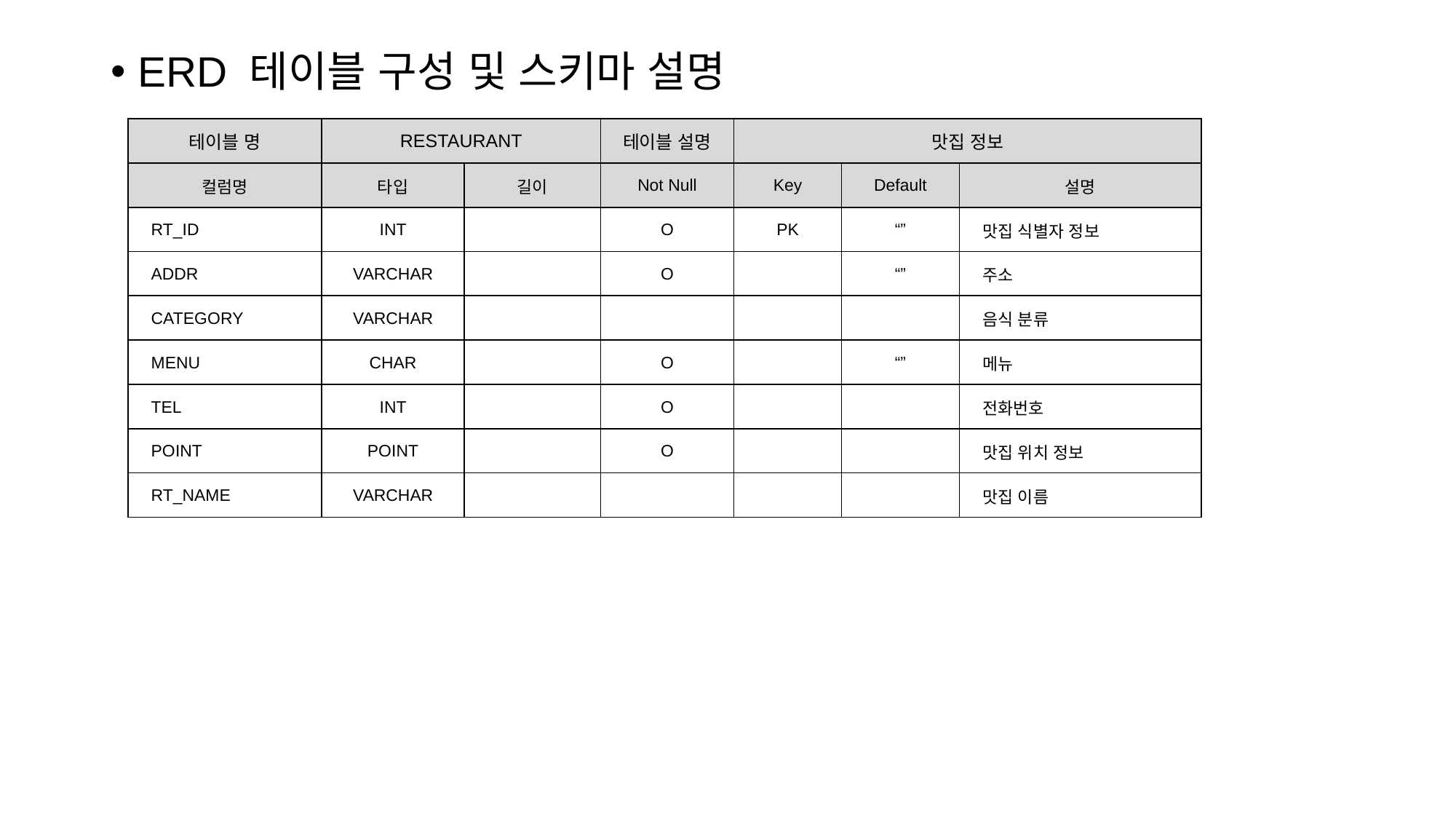

ERD 테이블 구성 및 스키마 설명
| 테이블 명 | RESTAURANT | URI | 테이블 설명 | 맛집 정보 |  |  |
| --- | --- | --- | --- | --- | --- | --- |
| 컬럼명 | 타입 | 길이 | Not Null | Key | Default | 설명 |
| RT\_ID | INT |  | O | PK | “” | 맛집 식별자 정보 |
| ADDR | VARCHAR |  | O |  | “” | 주소 |
| CATEGORY | VARCHAR |  |  |  |  | 음식 분류 |
| MENU | CHAR |  | O |  | “” | 메뉴 |
| TEL | INT |  | O |  |  | 전화번호 |
| POINT | POINT |  | O |  |  | 맛집 위치 정보 |
| RT\_NAME | VARCHAR |  |  |  |  | 맛집 이름 |